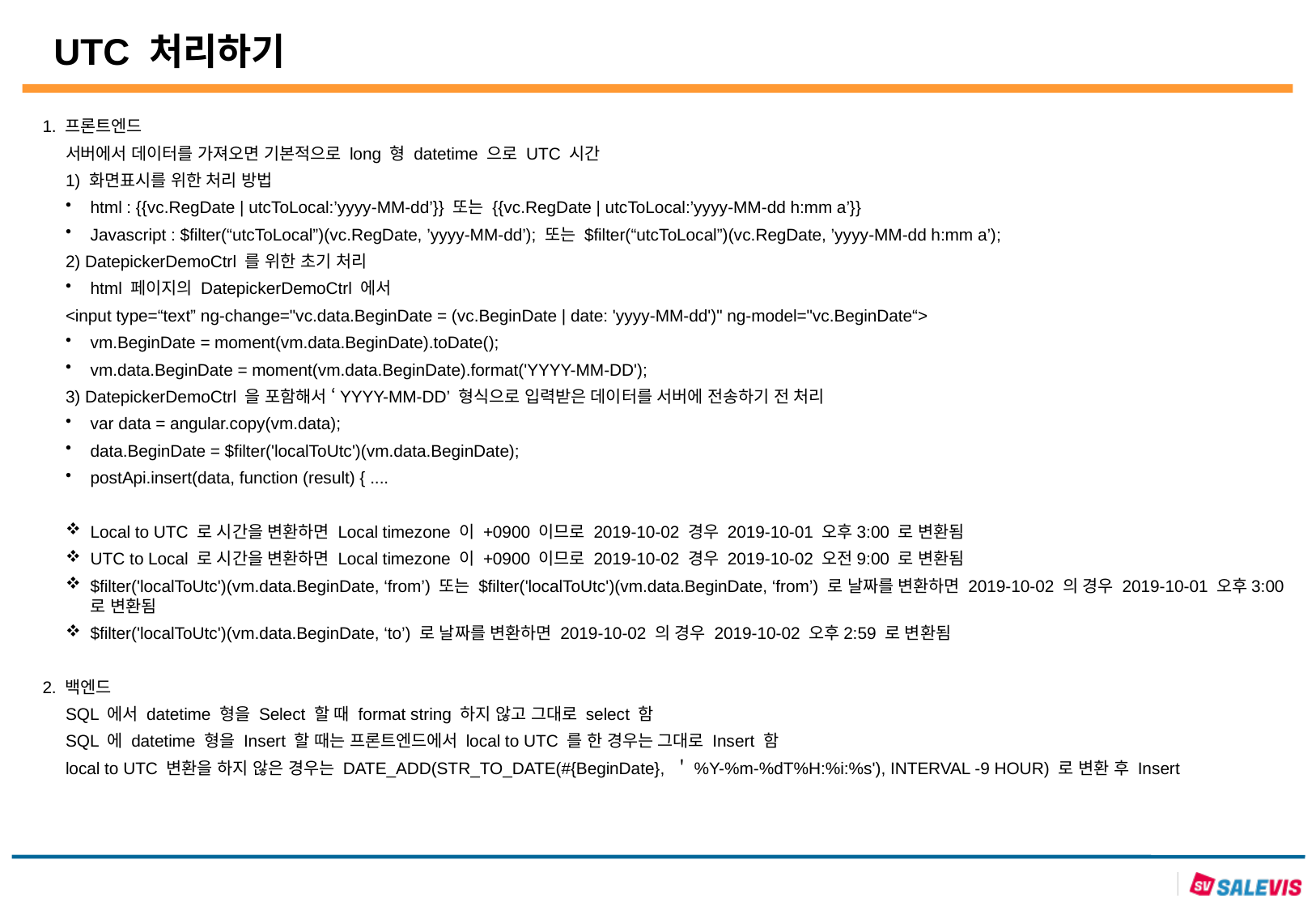

# UTC 처리하기
1. 프론트엔드
서버에서 데이터를 가져오면 기본적으로 long 형 datetime 으로 UTC 시간
1) 화면표시를 위한 처리 방법
html : {{vc.RegDate | utcToLocal:’yyyy-MM-dd’}} 또는 {{vc.RegDate | utcToLocal:’yyyy-MM-dd h:mm a’}}
Javascript : $filter(“utcToLocal”)(vc.RegDate, ’yyyy-MM-dd’); 또는 $filter(“utcToLocal”)(vc.RegDate, ’yyyy-MM-dd h:mm a’);
2) DatepickerDemoCtrl 를 위한 초기 처리
html 페이지의 DatepickerDemoCtrl 에서
<input type=“text” ng-change="vc.data.BeginDate = (vc.BeginDate | date: 'yyyy-MM-dd')" ng-model="vc.BeginDate“>
vm.BeginDate = moment(vm.data.BeginDate).toDate();
vm.data.BeginDate = moment(vm.data.BeginDate).format('YYYY-MM-DD');
3) DatepickerDemoCtrl 을 포함해서 ‘YYYY-MM-DD’ 형식으로 입력받은 데이터를 서버에 전송하기 전 처리
var data = angular.copy(vm.data);
data.BeginDate = $filter('localToUtc')(vm.data.BeginDate);
postApi.insert(data, function (result) { ....

Local to UTC 로 시간을 변환하면 Local timezone 이 +0900 이므로 2019-10-02 경우 2019-10-01 오후3:00 로 변환됨
UTC to Local 로 시간을 변환하면 Local timezone 이 +0900 이므로 2019-10-02 경우 2019-10-02 오전9:00 로 변환됨
$filter('localToUtc')(vm.data.BeginDate, ‘from’) 또는 $filter('localToUtc')(vm.data.BeginDate, ‘from’) 로 날짜를 변환하면 2019-10-02 의 경우 2019-10-01 오후3:00 로 변환됨
$filter('localToUtc')(vm.data.BeginDate, ‘to’) 로 날짜를 변환하면 2019-10-02 의 경우 2019-10-02 오후2:59 로 변환됨

2. 백엔드
SQL 에서 datetime 형을 Select 할 때 format string 하지 않고 그대로 select 함
SQL 에 datetime 형을 Insert 할 때는 프론트엔드에서 local to UTC 를 한 경우는 그대로 Insert 함
local to UTC 변환을 하지 않은 경우는 DATE_ADD(STR_TO_DATE(#{BeginDate}, ＇%Y-%m-%dT%H:%i:%s'), INTERVAL -9 HOUR) 로 변환 후 Insert